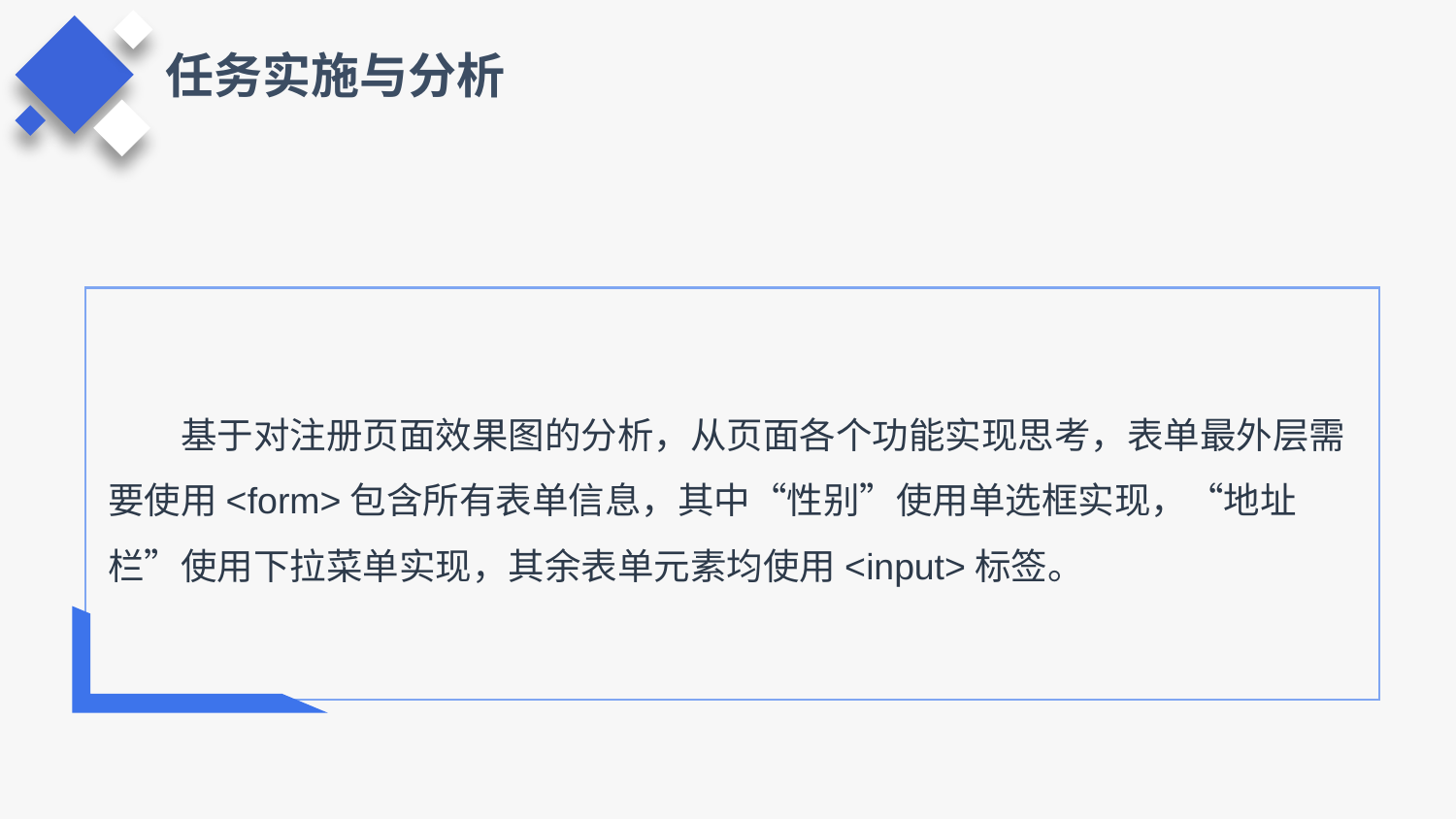

任务实施与分析

基于对注册页面效果图的分析，从页面各个功能实现思考，表单最外层需要使用<form>包含所有表单信息，其中“性别”使用单选框实现，“地址栏”使用下拉菜单实现，其余表单元素均使用<input>标签。